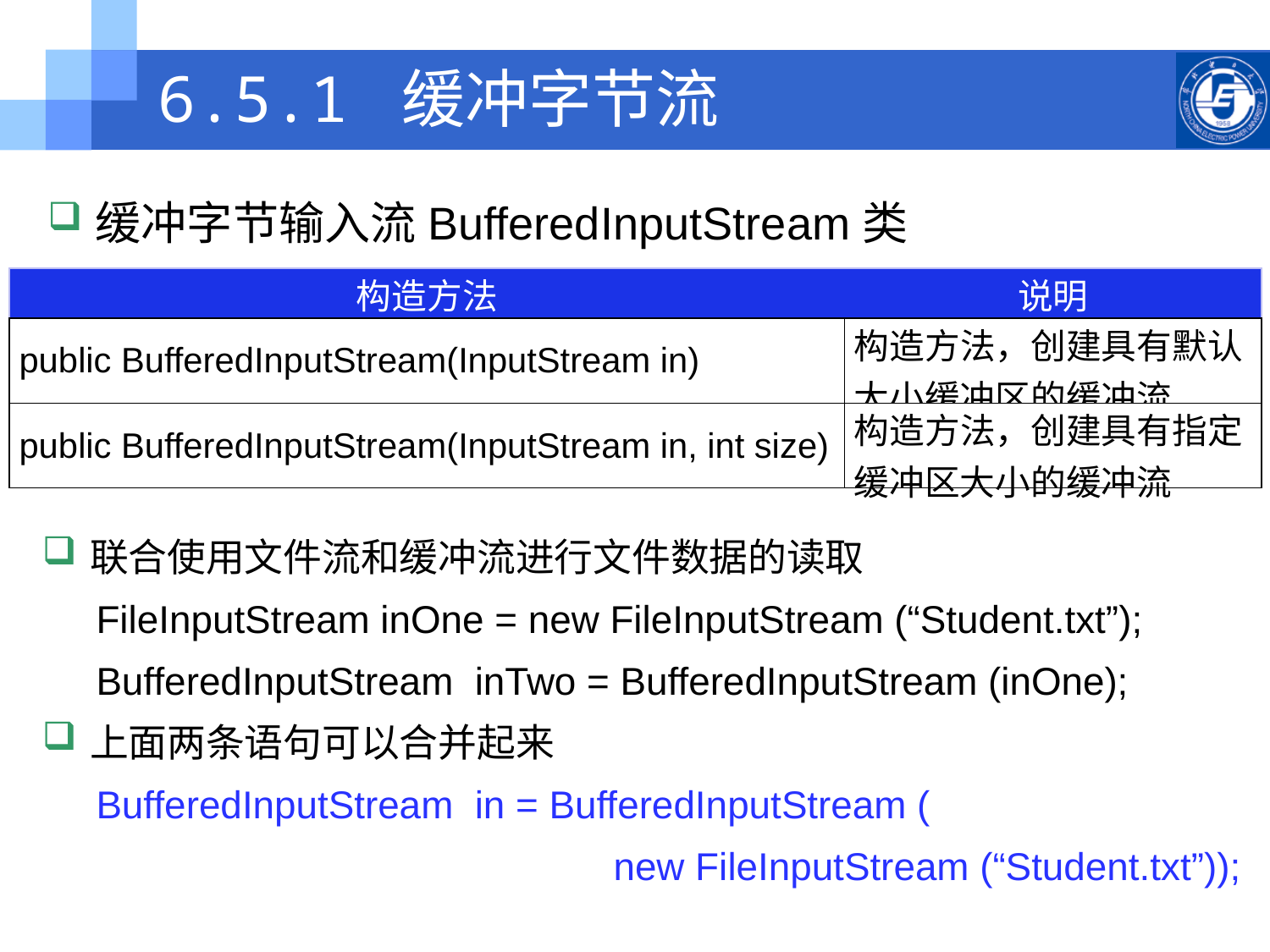

# 6.5.1 缓冲字节流
缓冲字节输入流BufferedInputStream类
| 构造方法 | 说明 |
| --- | --- |
| public BufferedInputStream(InputStream in) | 构造方法，创建具有默认大小缓冲区的缓冲流 |
| public BufferedInputStream(InputStream in, int size) | 构造方法，创建具有指定缓冲区大小的缓冲流 |
联合使用文件流和缓冲流进行文件数据的读取
     FileInputStream inOne = new FileInputStream (“Student.txt”);
     BufferedInputStream  inTwo = BufferedInputStream (inOne);
上面两条语句可以合并起来
     BufferedInputStream  in = BufferedInputStream (
                                                     new FileInputStream (“Student.txt”));